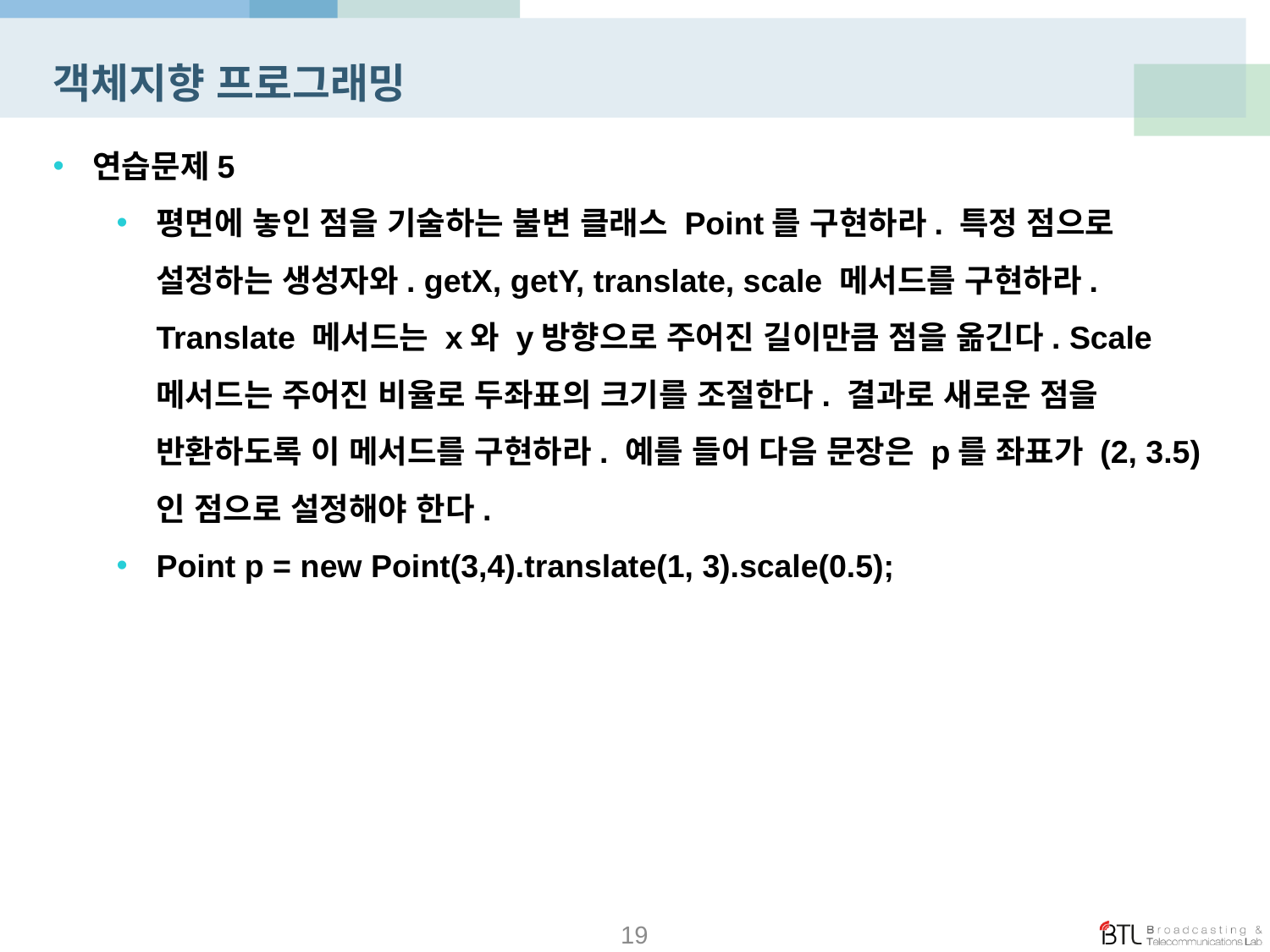

# 객체지향 프로그래밍
연습문제5
평면에 놓인 점을 기술하는 불변 클래스 Point를 구현하라. 특정 점으로 설정하는 생성자와. getX, getY, translate, scale 메서드를 구현하라. Translate 메서드는 x와 y방향으로 주어진 길이만큼 점을 옮긴다. Scale 메서드는 주어진 비율로 두좌표의 크기를 조절한다. 결과로 새로운 점을 반환하도록 이 메서드를 구현하라. 예를 들어 다음 문장은 p를 좌표가 (2, 3.5)인 점으로 설정해야 한다.
Point p = new Point(3,4).translate(1, 3).scale(0.5);
19